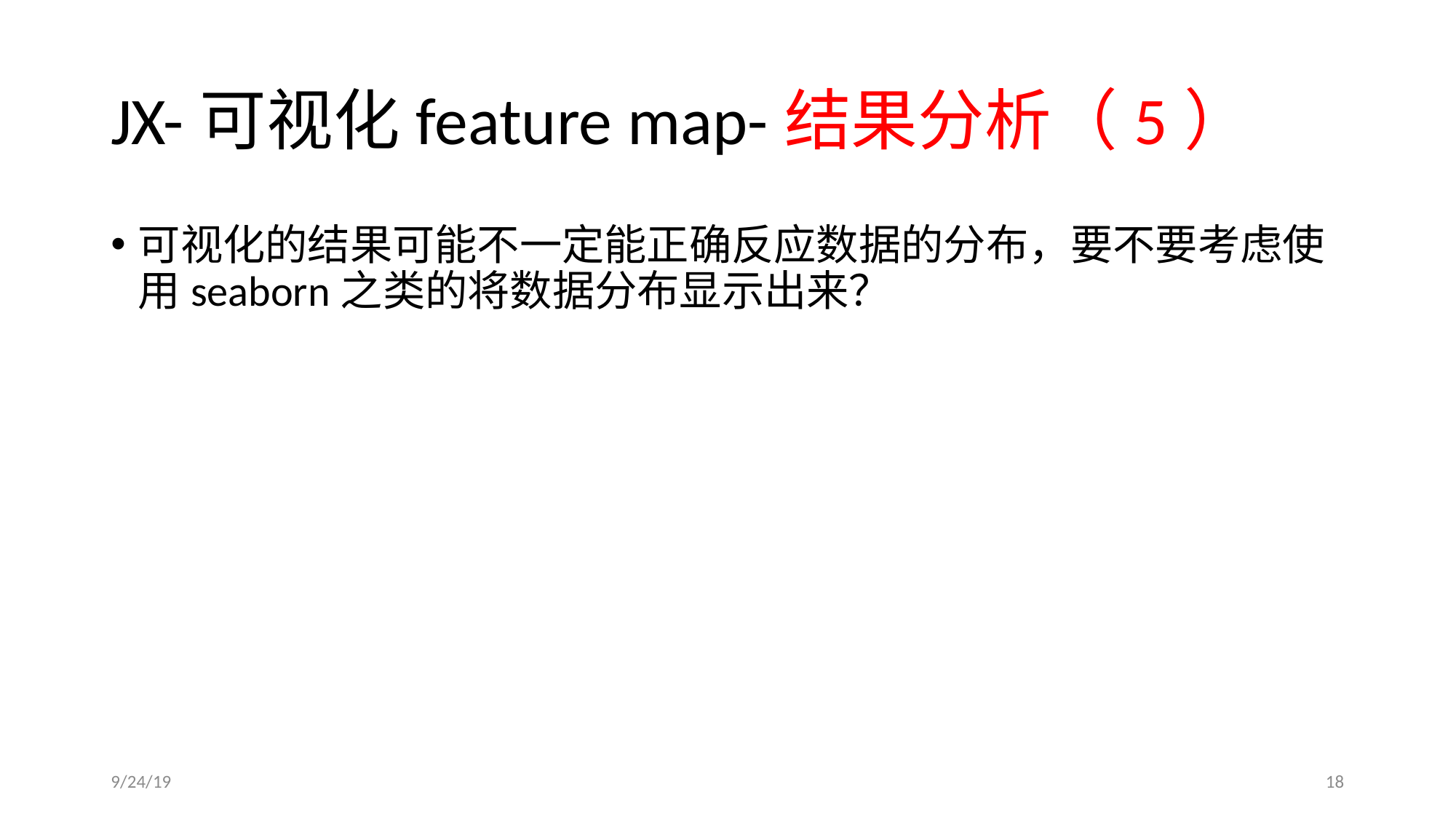

# JX-可视化feature map-结果分析（5）
可视化的结果可能不一定能正确反应数据的分布，要不要考虑使用seaborn之类的将数据分布显示出来？
9/24/19
18